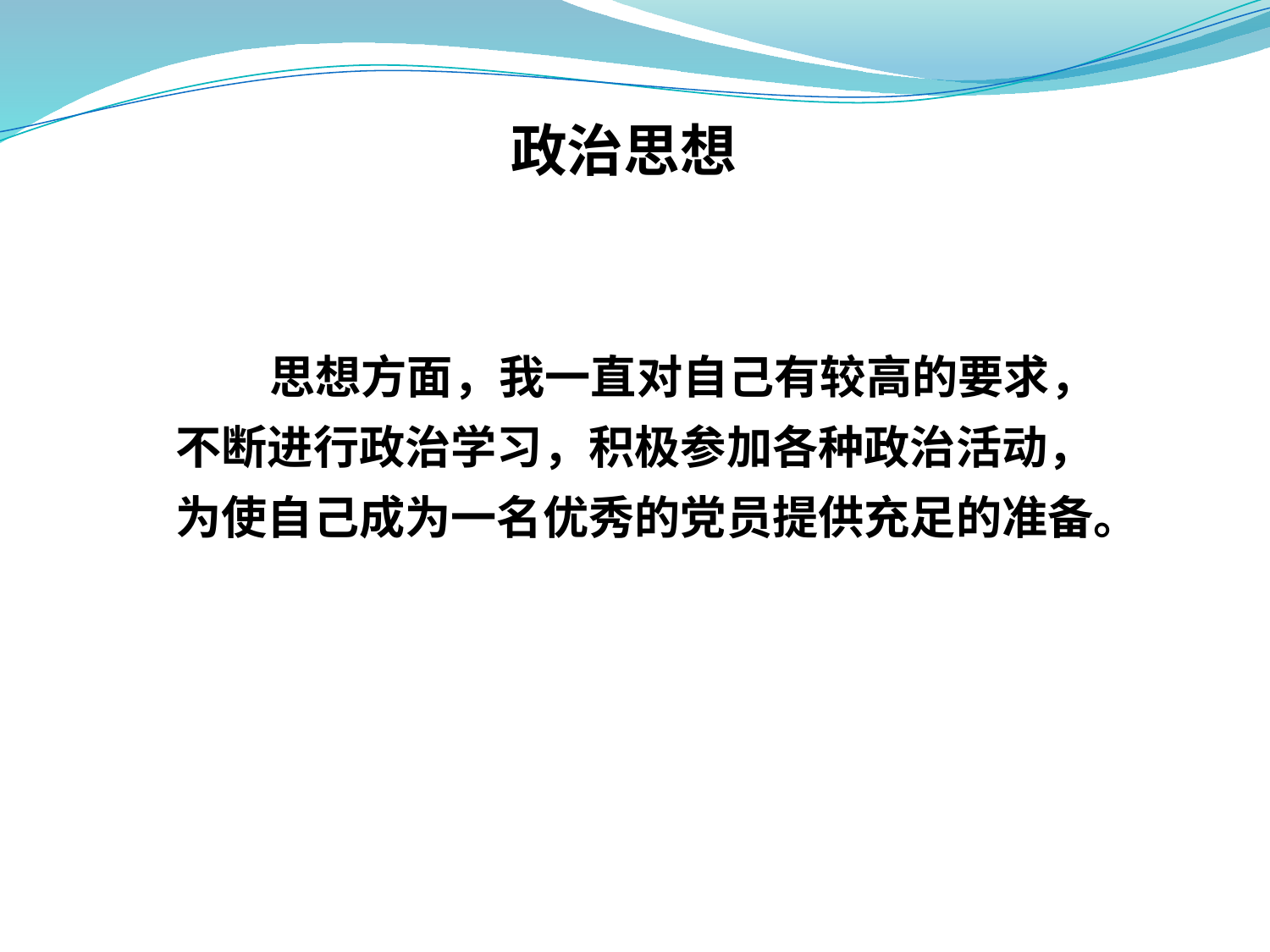

# 政治思想
政治思想
        思想方面，我一直对自己有较高的要求，不断进行政治学习，积极参加各种政治活动，为使自己成为一名优秀的党员提供充足的准备。